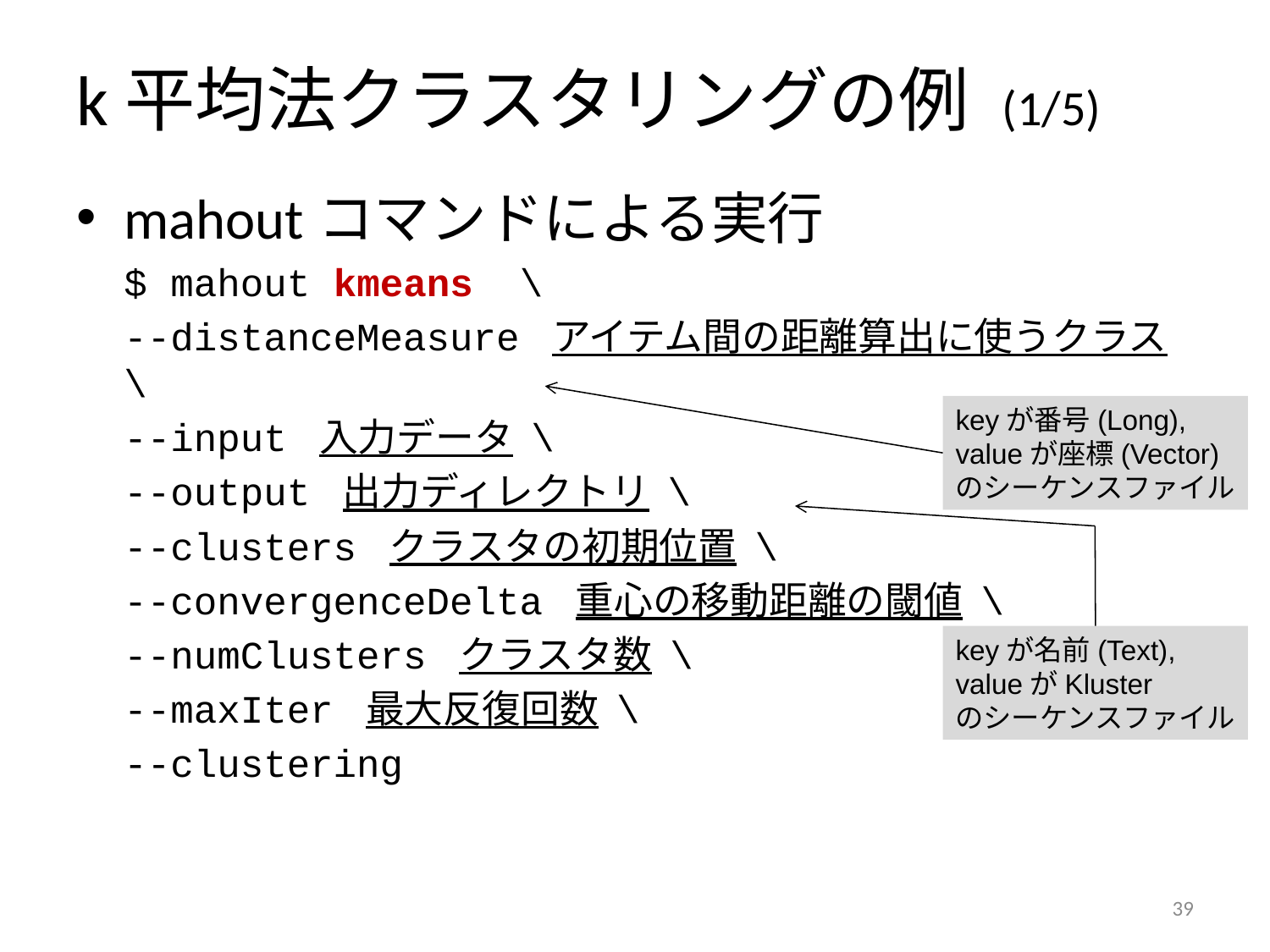

# k平均法クラスタリングの例 (1/5)
mahoutコマンドによる実行
	$ mahout kmeans  \
	--distanceMeasure アイテム間の距離算出に使うクラス \
	--input 入力データ \
	--output 出力ディレクトリ \
	--clusters クラスタの初期位置 \
	--convergenceDelta 重心の移動距離の閾値 \
	--numClusters クラスタ数 \
	--maxIter 最大反復回数 \
	--clustering

keyが番号(Long),
valueが座標(Vector)
のシーケンスファイル
keyが名前(Text),
valueがKluster
のシーケンスファイル
39